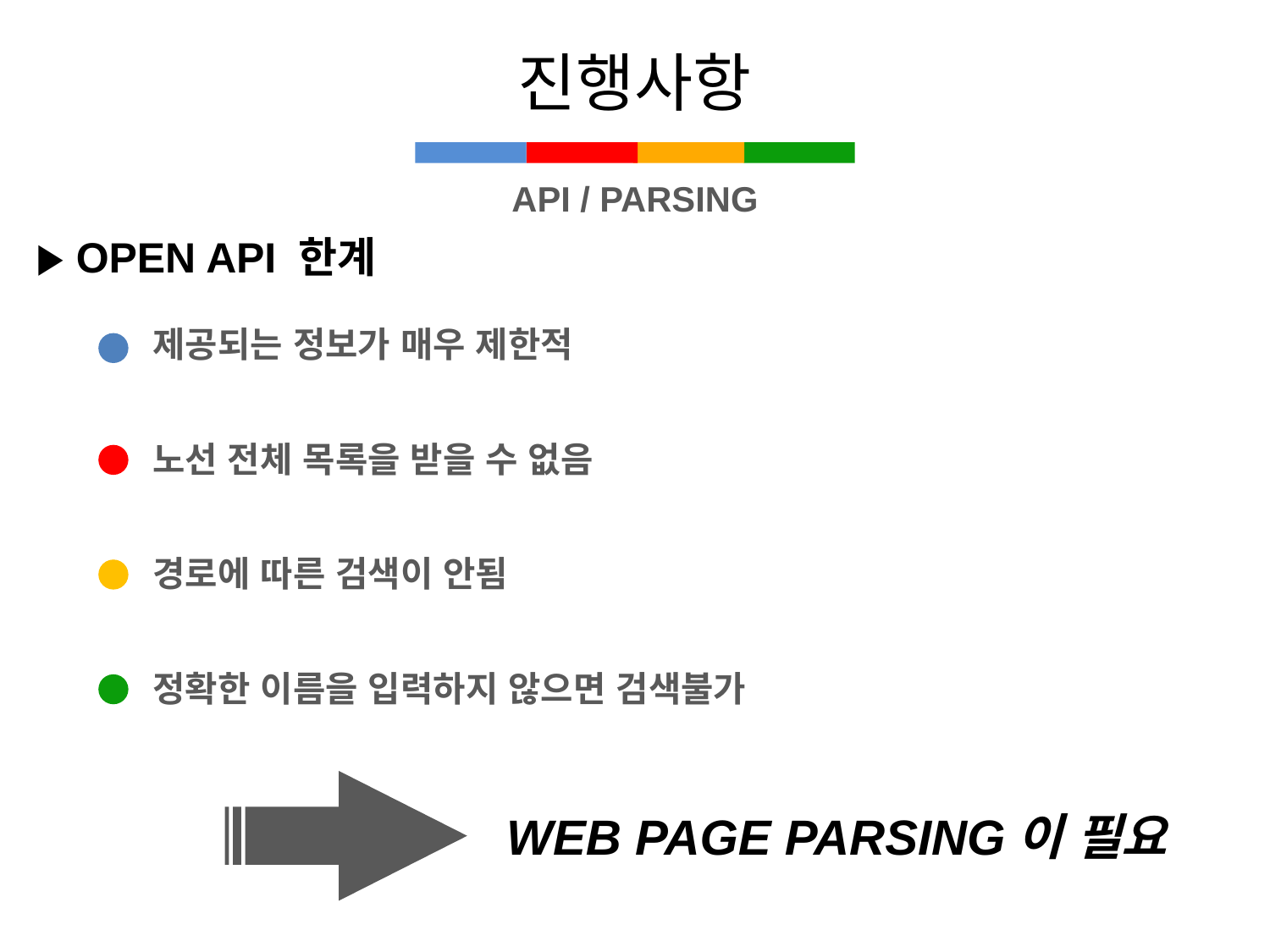

진행사항
API / PARSING
  ▶ OPEN API 한계
제공되는 정보가 매우 제한적

노선 전체 목록을 받을 수 없음

경로에 따른 검색이 안됨

정확한 이름을 입력하지 않으면 검색불가

WEB PAGE PARSING이 필요